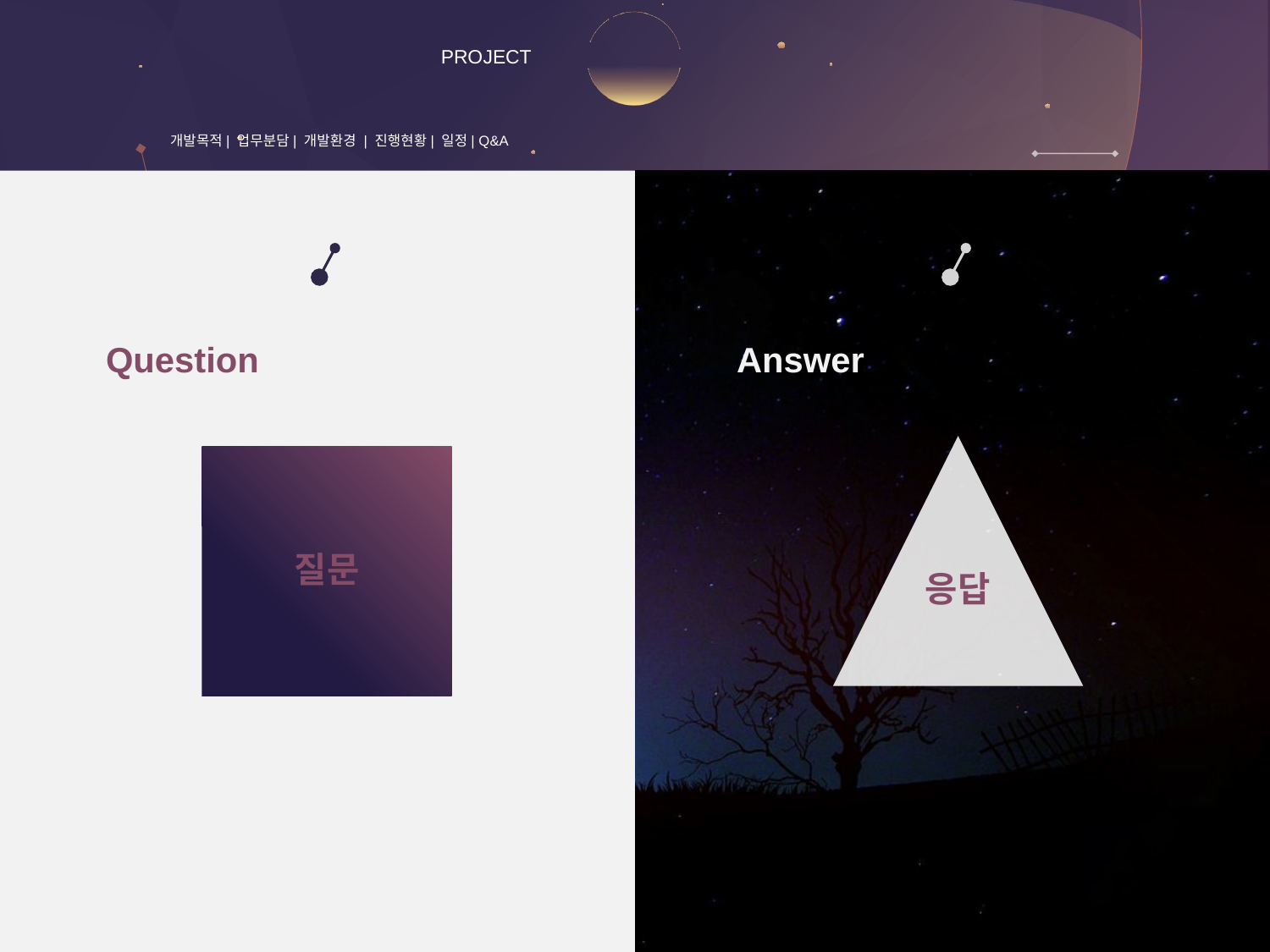

# PROJECT
개발목적| 업무분담| 개발환경 | 진행현황| 일정| Q&A

Question
Answer

질문
응답